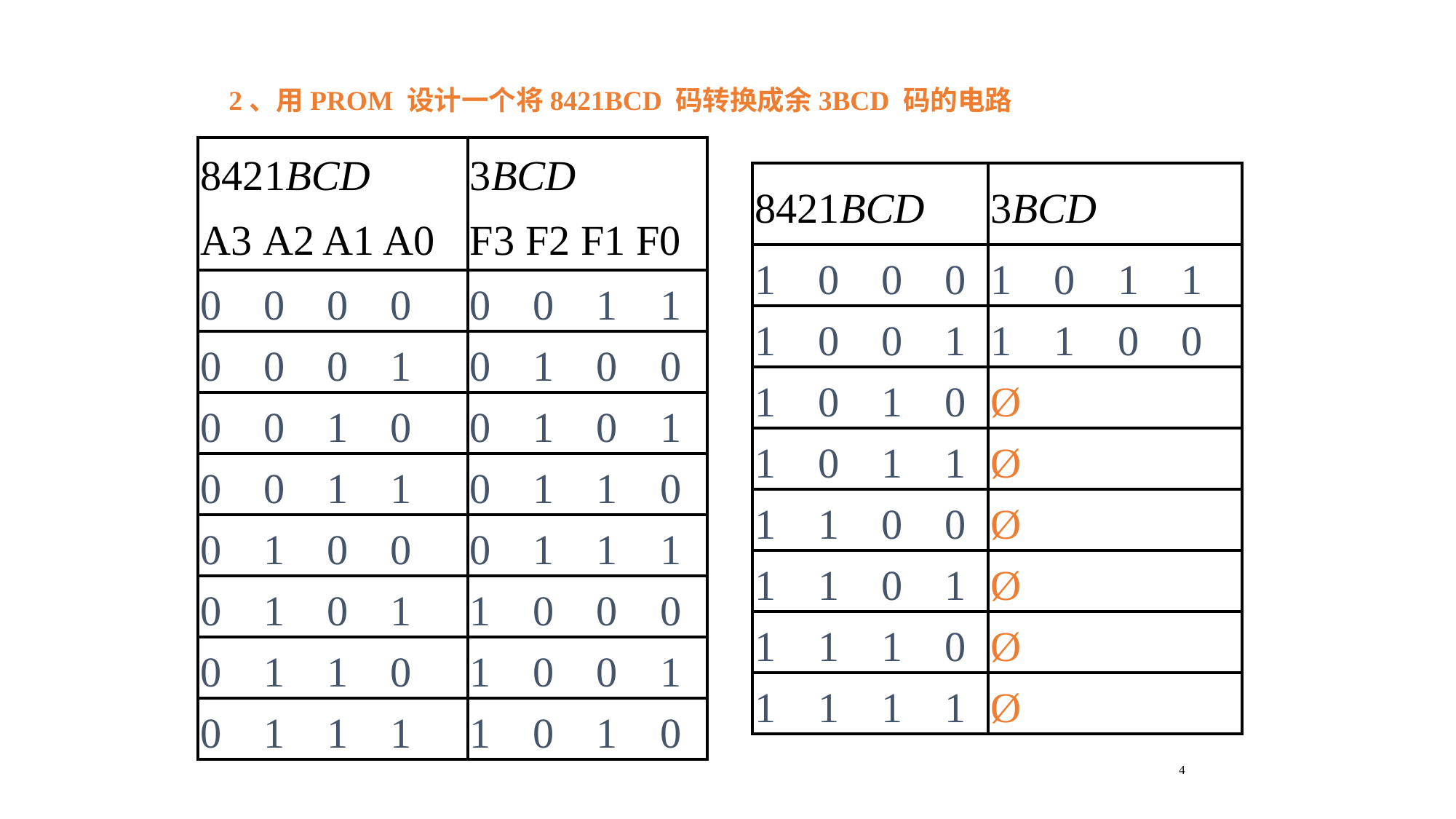

2、用PROM 设计一个将8421BCD 码转换成余3BCD 码的电路
| 8421BCD A3 A2 A1 A0 | 3BCD F3 F2 F1 F0 |
| --- | --- |
| 0 0 0 0 | 0 0 1 1 |
| 0 0 0 1 | 0 1 0 0 |
| 0 0 1 0 | 0 1 0 1 |
| 0 0 1 1 | 0 1 1 0 |
| 0 1 0 0 | 0 1 1 1 |
| 0 1 0 1 | 1 0 0 0 |
| 0 1 1 0 | 1 0 0 1 |
| 0 1 1 1 | 1 0 1 0 |
| 8421BCD | 3BCD |
| --- | --- |
| 1 0 0 0 | 1 0 1 1 |
| 1 0 0 1 | 1 1 0 0 |
| 1 0 1 0 | Ø |
| 1 0 1 1 | Ø |
| 1 1 0 0 | Ø |
| 1 1 0 1 | Ø |
| 1 1 1 0 | Ø |
| 1 1 1 1 | Ø |
4